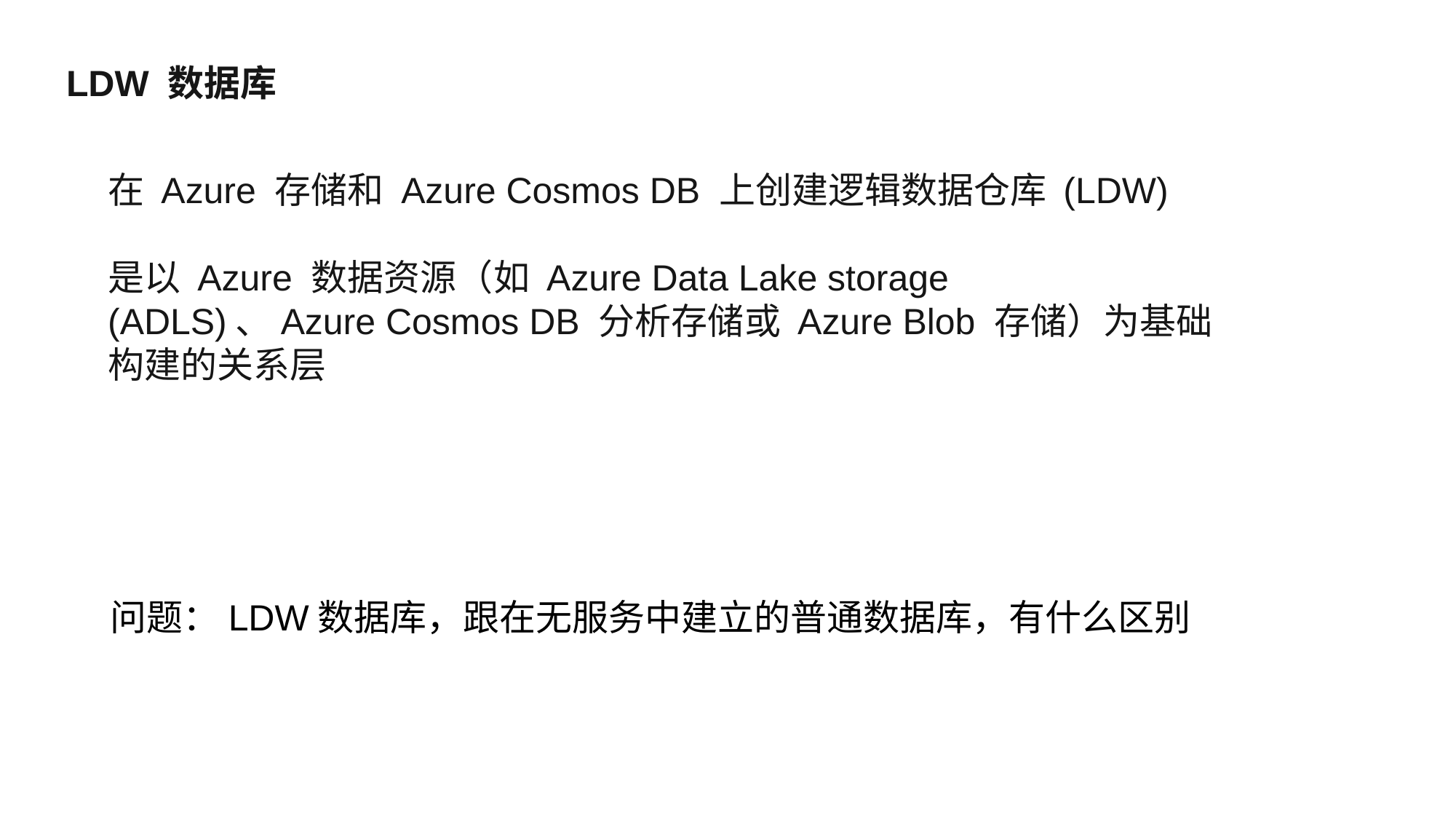

LDW 数据库
在 Azure 存储和 Azure Cosmos DB 上创建逻辑数据仓库 (LDW)

是以 Azure 数据资源（如 Azure Data Lake storage (ADLS)、Azure Cosmos DB 分析存储或 Azure Blob 存储）为基础构建的关系层
问题：LDW数据库，跟在无服务中建立的普通数据库，有什么区别